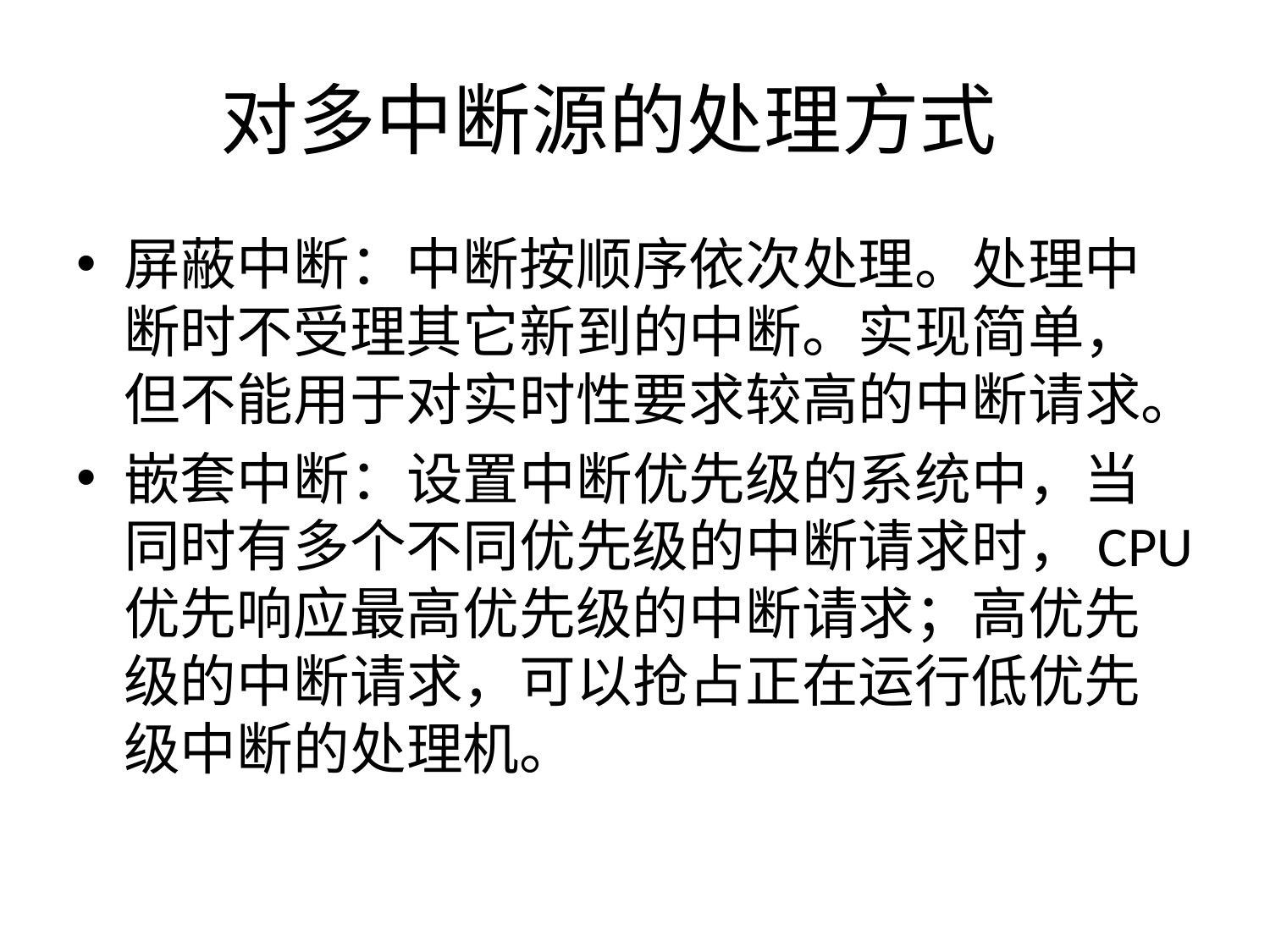

# 对多中断源的处理方式
屏蔽中断：中断按顺序依次处理。处理中断时不受理其它新到的中断。实现简单，但不能用于对实时性要求较高的中断请求。
嵌套中断：设置中断优先级的系统中，当同时有多个不同优先级的中断请求时，CPU优先响应最高优先级的中断请求；高优先级的中断请求，可以抢占正在运行低优先级中断的处理机。